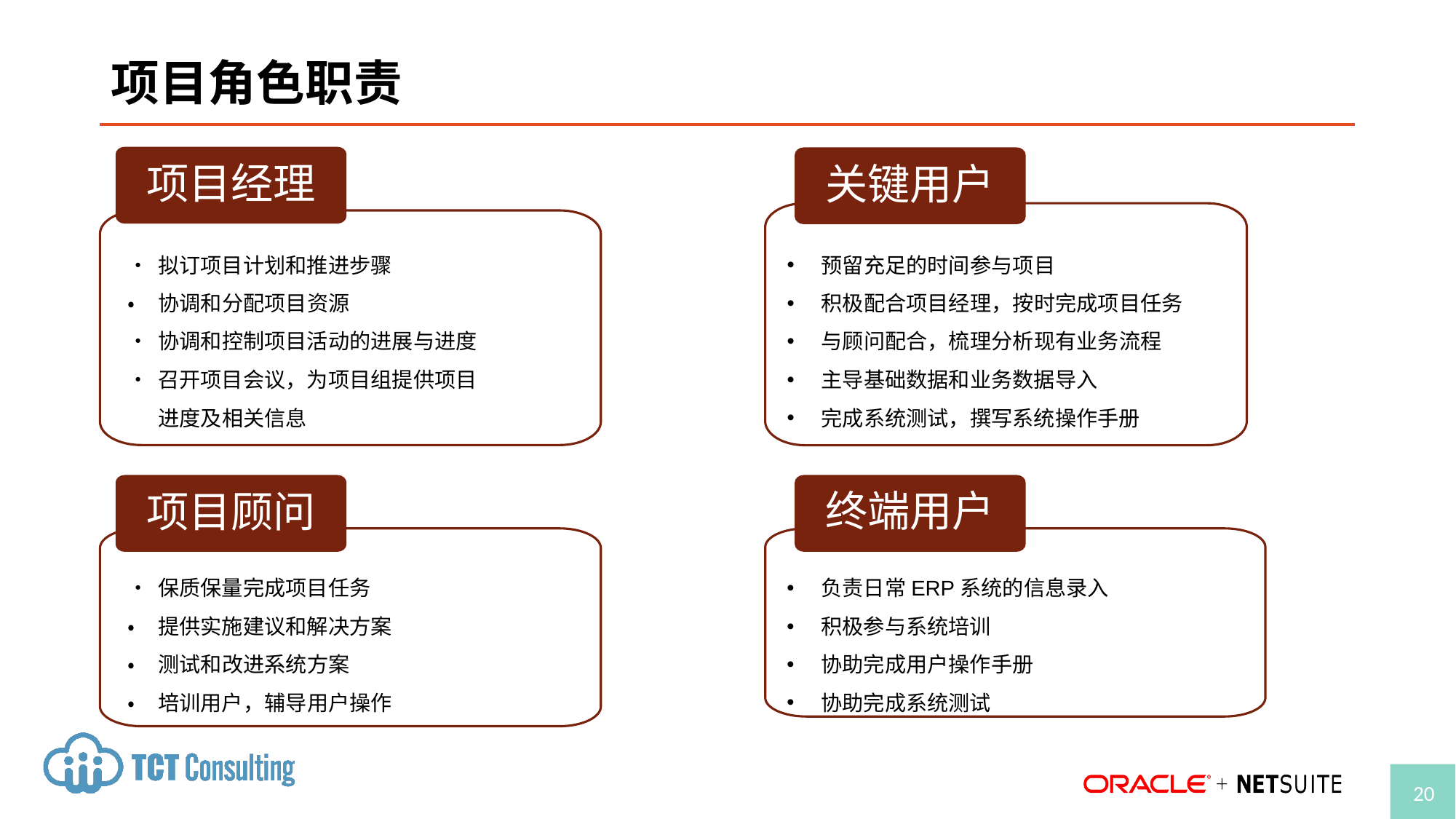

# 项目角色职责
项目经理
关键用户

•	拟订项目计划和推进步骤
•	协调和分配项目资源
•	协调和控制项目活动的进展与进度
•	召开项目会议，为项目组提供项目进度及相关信息
预留充足的时间参与项目
积极配合项目经理，按时完成项目任务
与顾问配合，梳理分析现有业务流程
主导基础数据和业务数据导入
完成系统测试，撰写系统操作手册
终端用户

负责日常ERP系统的信息录入
积极参与系统培训
协助完成用户操作手册
协助完成系统测试
项目顾问

•	保质保量完成项目任务
•	提供实施建议和解决方案
•	测试和改进系统方案
•	培训用户，辅导用户操作

20